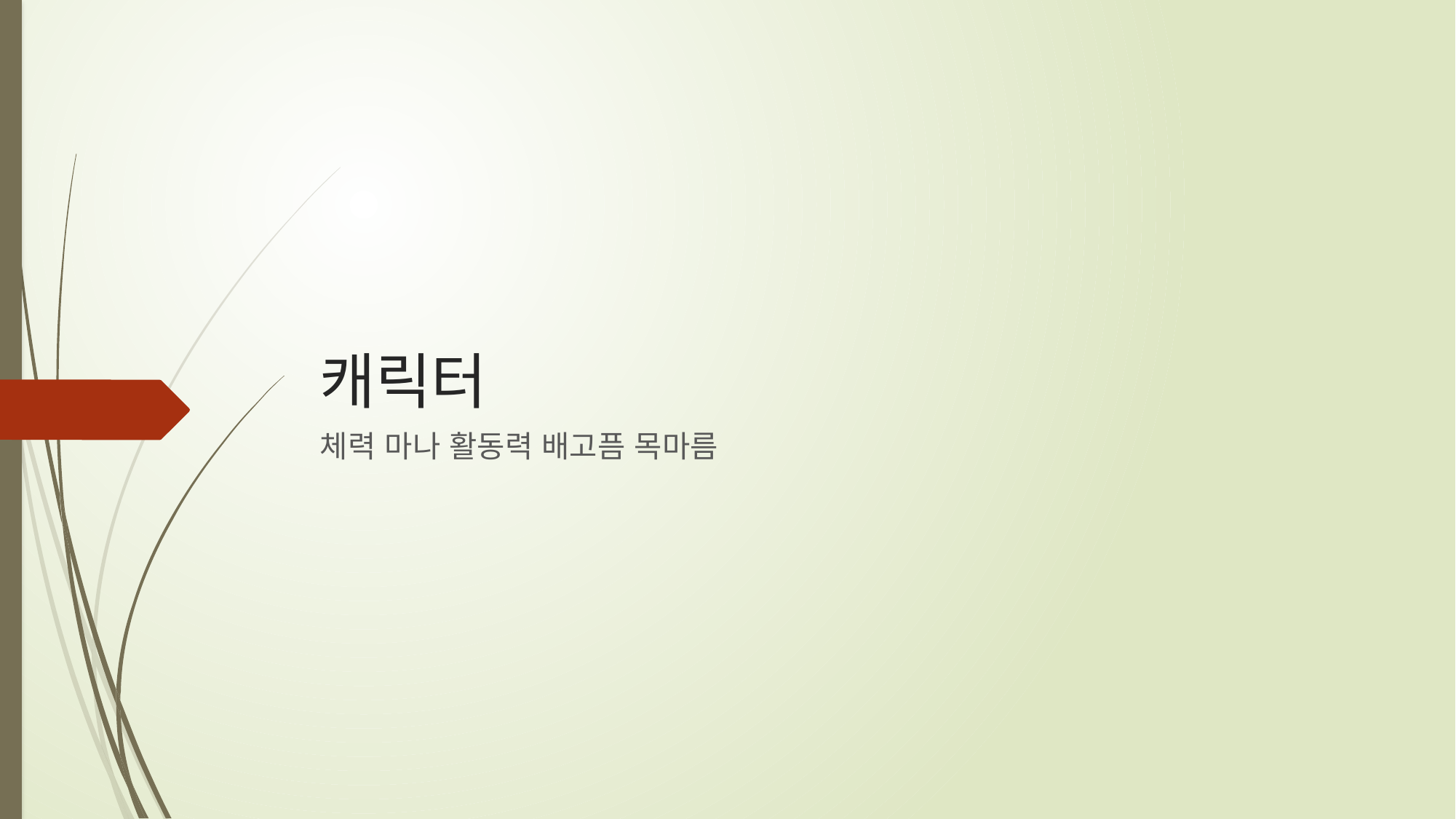

# 캐릭터
체력 마나 활동력 배고픔 목마름